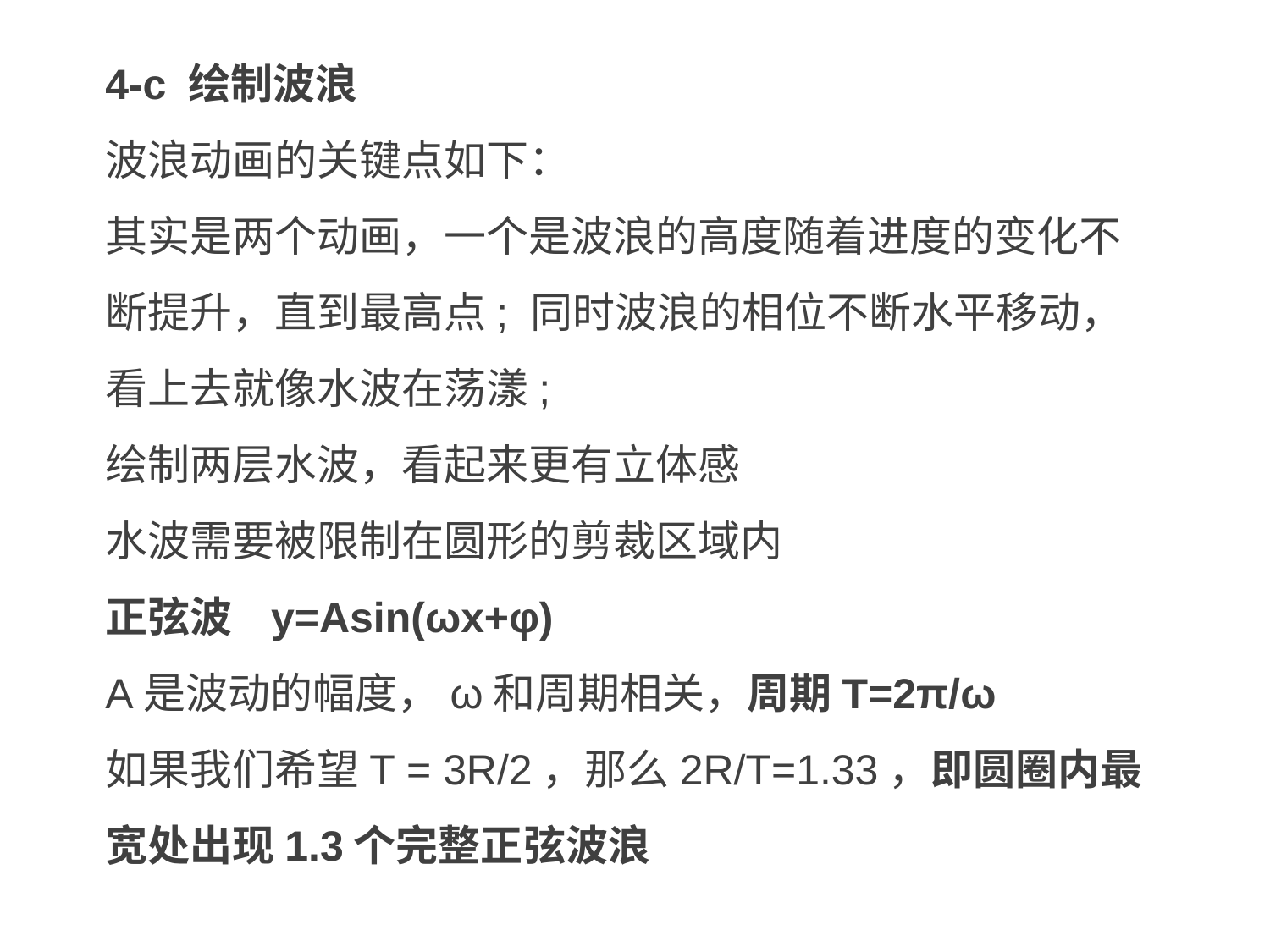

4-c 绘制波浪
波浪动画的关键点如下：
其实是两个动画，一个是波浪的高度随着进度的变化不断提升，直到最高点; 同时波浪的相位不断水平移动，看上去就像水波在荡漾;
绘制两层水波，看起来更有立体感
水波需要被限制在圆形的剪裁区域内
正弦波   y=Asin(ωx+φ)
A是波动的幅度，ω和周期相关，周期T=2π/ω
如果我们希望T = 3R/2，那么2R/T=1.33，即圆圈内最宽处出现1.3个完整正弦波浪